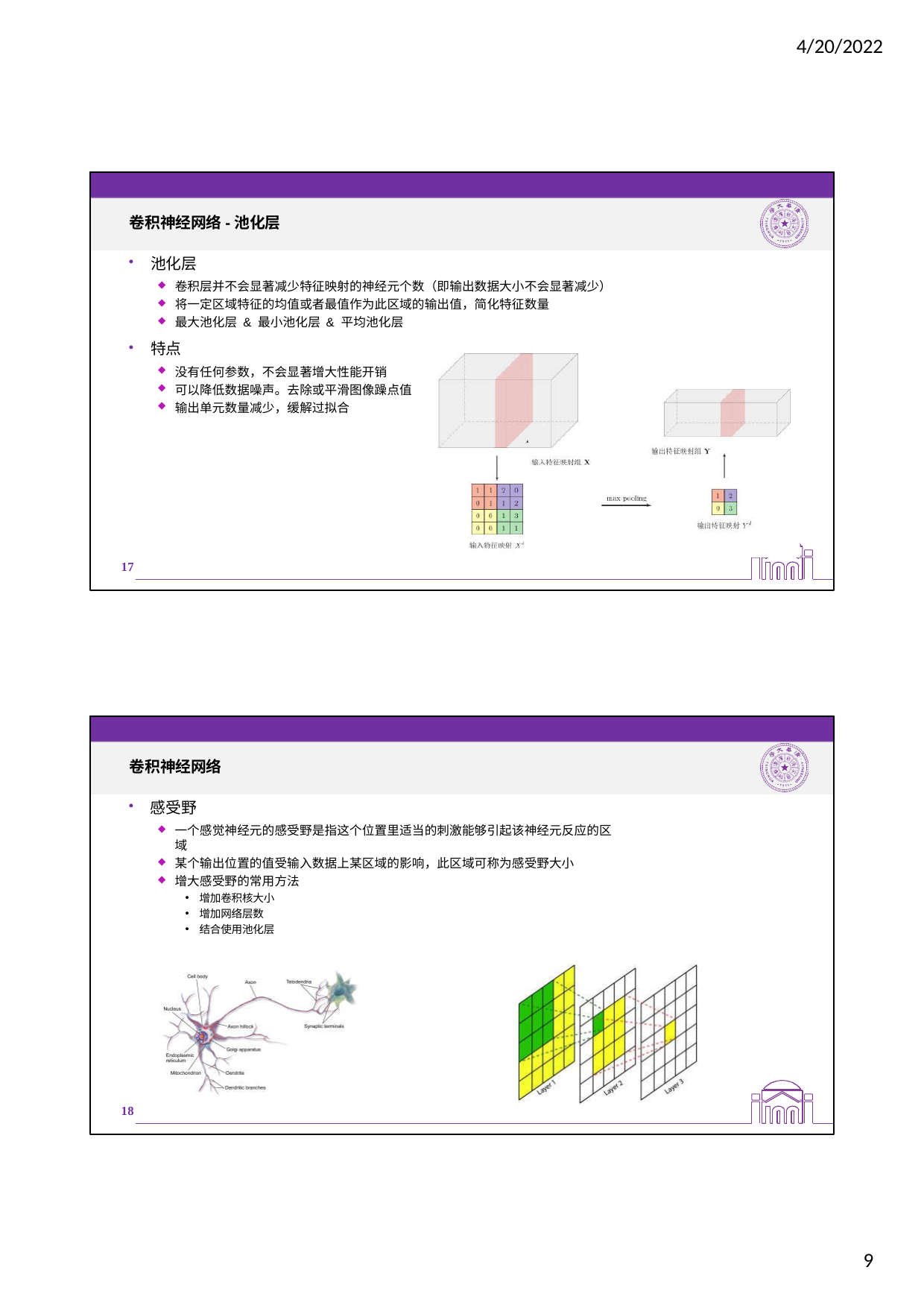

4/20/2022

卷积神经网络-池化层

池化层
卷积层并不会显著减少特征映射的神经元个数（即输出数据大小不会显著减少）
将一定区域特征的均值或者最值作为此区域的输出值，简化特征数量
最大池化层 & 最小池化层 & 平均池化层
特点
没有任何参数，不会显著增大性能开销
可以降低数据噪声。去除或平滑图像躁点值
输出单元数量减少，缓解过拟合

17

卷积神经网络

感受野
一个感觉神经元的感受野是指这个位置里适当的刺激能够引起该神经元反应的区域
某个输出位置的值受输入数据上某区域的影响，此区域可称为感受野大小
增大感受野的常用方法
增加卷积核大小
增加网络层数
结合使用池化层

18

9